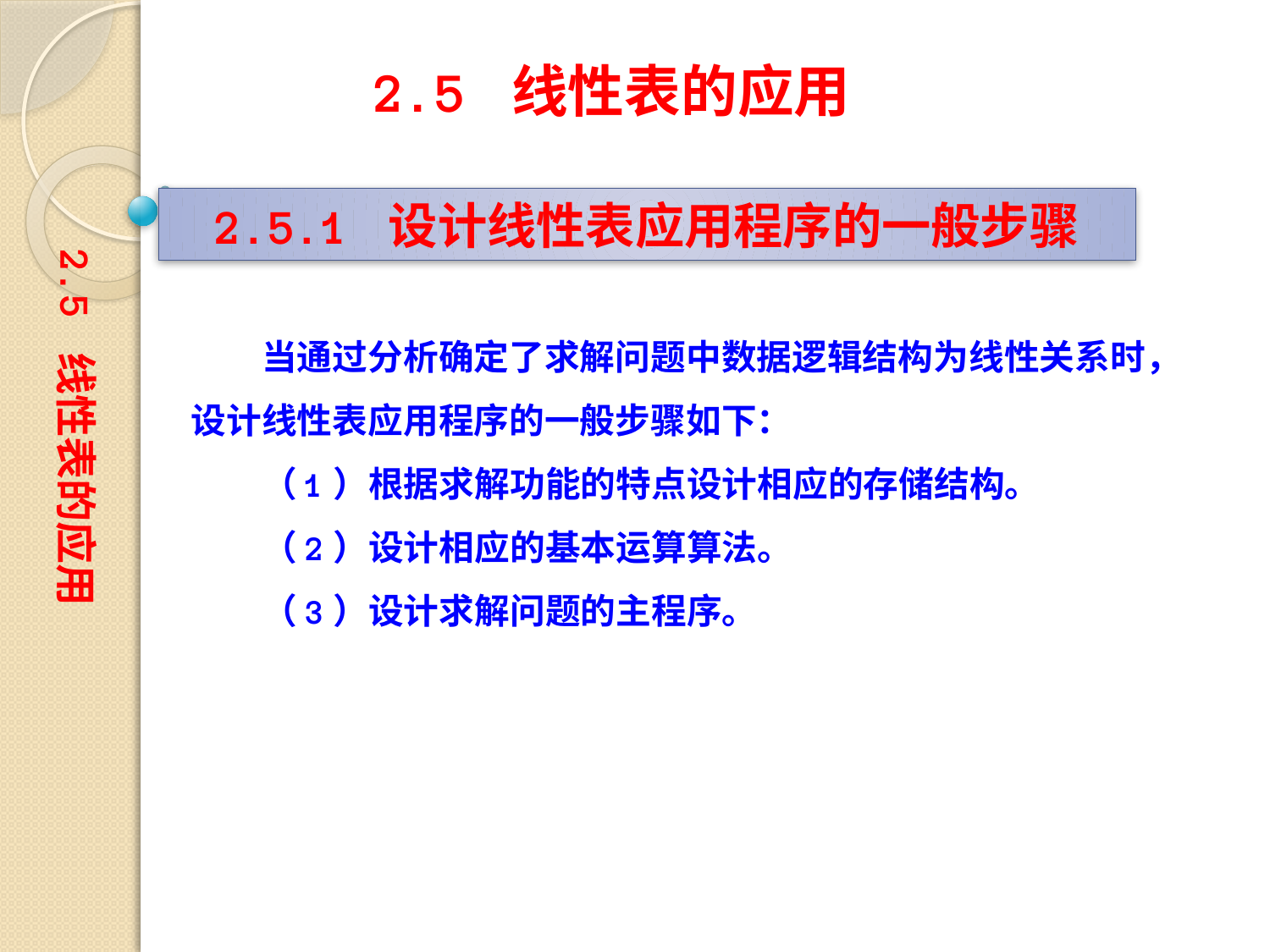

2.5 线性表的应用
2.5.1 设计线性表应用程序的一般步骤
2.5 线性表的应用
　　当通过分析确定了求解问题中数据逻辑结构为线性关系时，设计线性表应用程序的一般步骤如下：
　　（1）根据求解功能的特点设计相应的存储结构。
　　（2）设计相应的基本运算算法。
　　（3）设计求解问题的主程序。